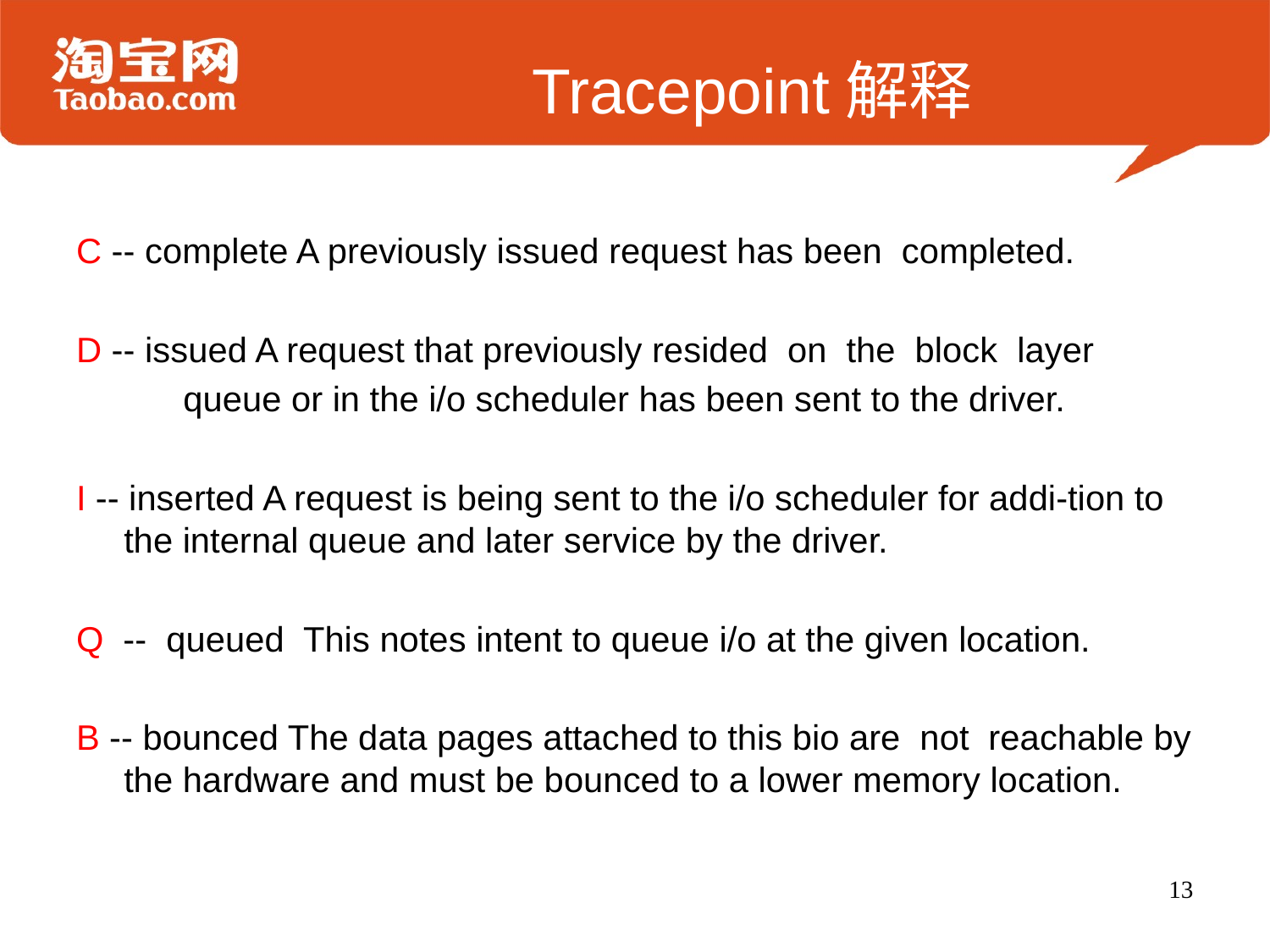

# Tracepoint解释
C -- complete A previously issued request has been  completed.

D -- issued A request that previously resided  on  the  block  layer
           queue or in the i/o scheduler has been sent to the driver.

I -- inserted A request is being sent to the i/o scheduler for addi-tion to the internal queue and later service by the driver.

Q  --  queued  This notes intent to queue i/o at the given location.

B -- bounced The data pages attached to this bio are  not  reachable by  the hardware and must be bounced to a lower memory location.

13